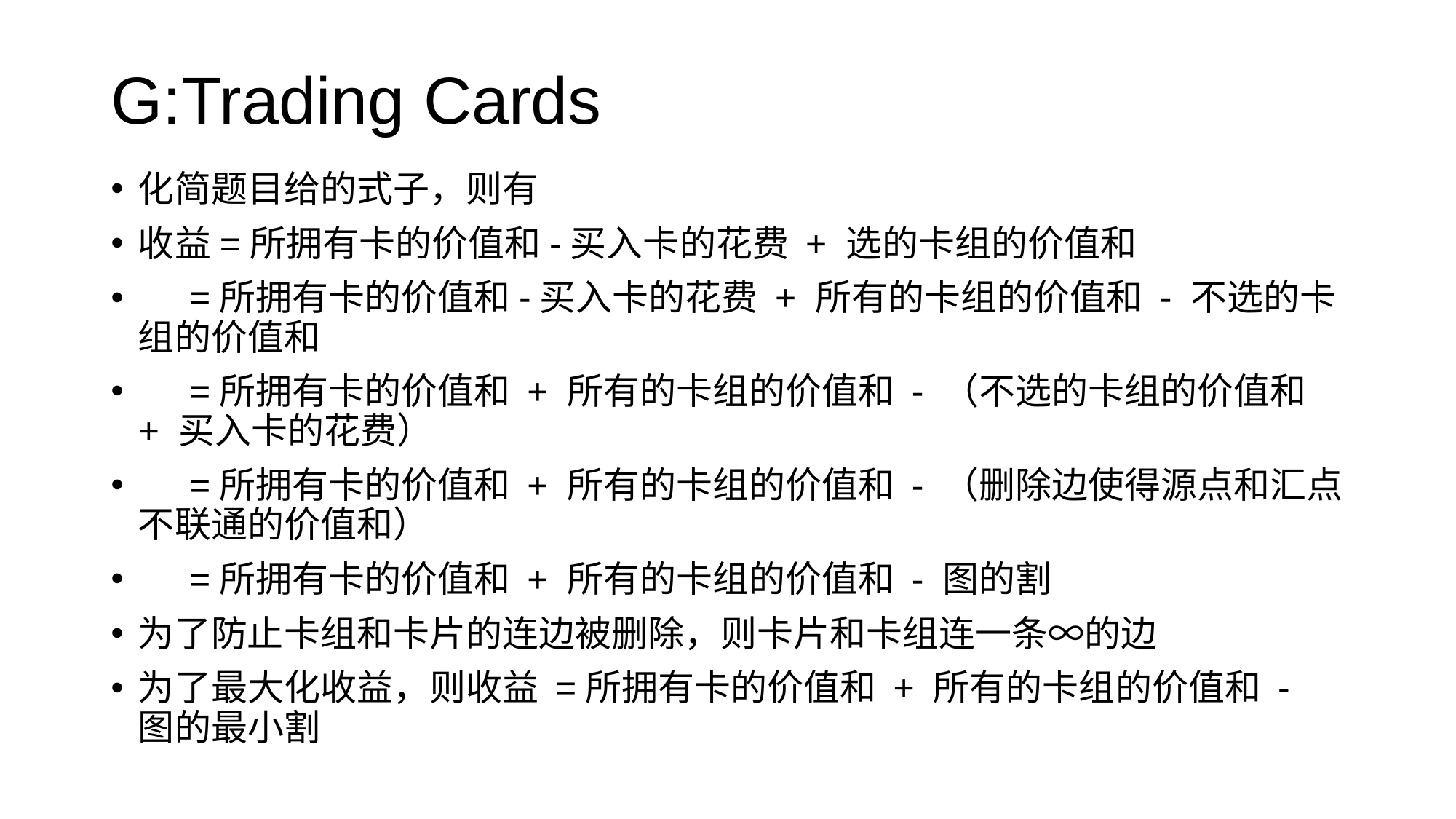

# G:Trading Cards
化简题目给的式子，则有
收益=所拥有卡的价值和-买入卡的花费 + 选的卡组的价值和
     =所拥有卡的价值和-买入卡的花费 + 所有的卡组的价值和 - 不选的卡组的价值和
     =所拥有卡的价值和 + 所有的卡组的价值和 - （不选的卡组的价值和 + 买入卡的花费）
     =所拥有卡的价值和 + 所有的卡组的价值和 - （删除边使得源点和汇点不联通的价值和）
     =所拥有卡的价值和 + 所有的卡组的价值和 - 图的割
为了防止卡组和卡片的连边被删除，则卡片和卡组连一条∞的边
为了最大化收益，则收益 =所拥有卡的价值和 + 所有的卡组的价值和 - 图的最小割